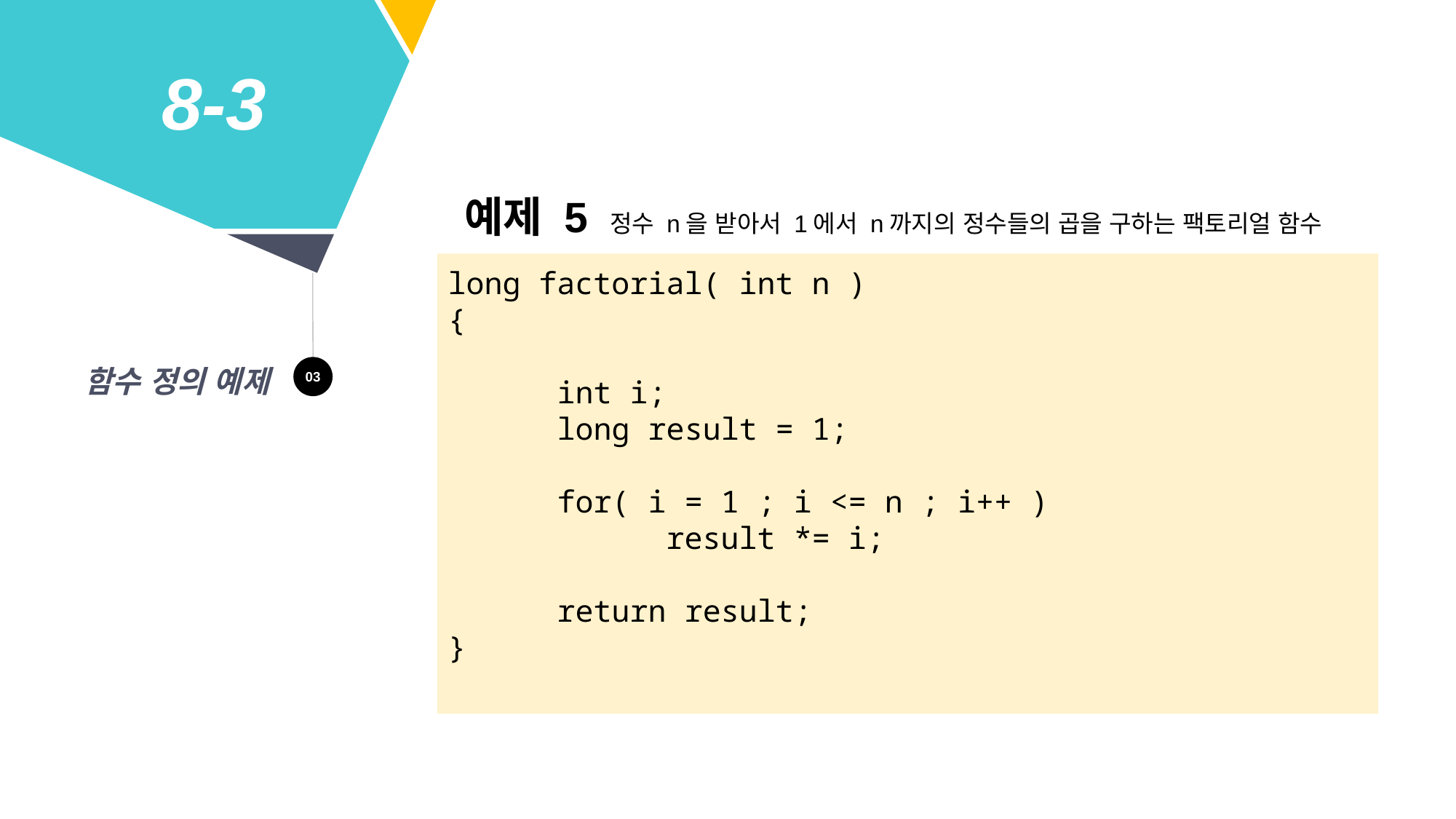

8-3
예제 5 정수 n을 받아서 1에서 n까지의 정수들의 곱을 구하는 팩토리얼 함수
long factorial( int n )
{

	int i;
	long result = 1;

	for( i = 1 ; i <= n ; i++ )
		result *= i;

	return result;
}
03
함수 정의 예제